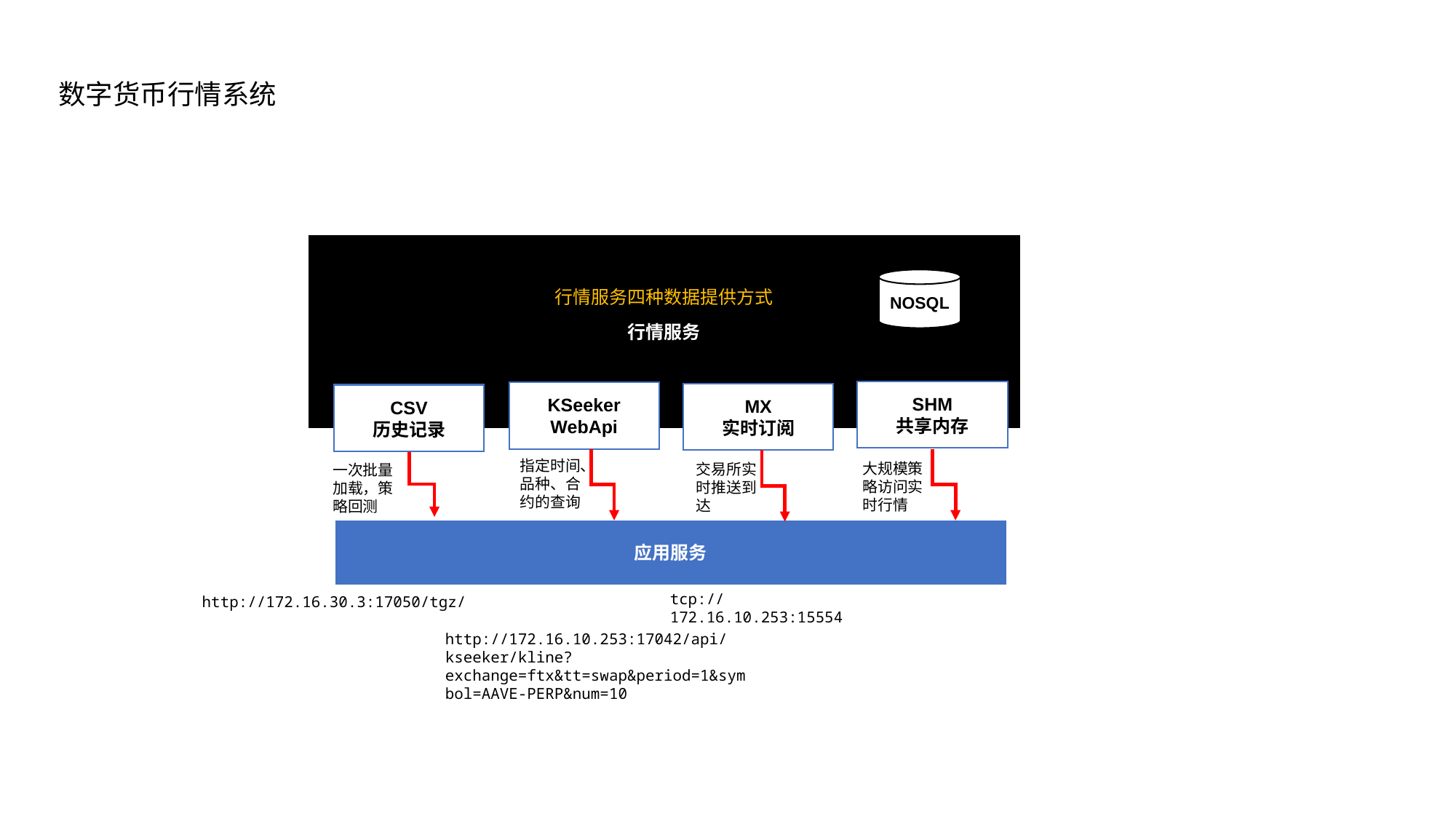

数字货币行情系统
行情服务
NOSQL
行情服务四种数据提供方式
运行日志
心跳
SHM
共享内存
KSeeker
WebApi
MX
实时订阅
CSV
历史记录
指定时间、品种、合约的查询
大规模策略访问实时行情
交易所实时推送到达
一次批量加载，策略回测
应用服务
tcp://172.16.10.253:15554
http://172.16.30.3:17050/tgz/
http://172.16.10.253:17042/api/kseeker/kline?exchange=ftx&tt=swap&period=1&symbol=AAVE-PERP&num=10